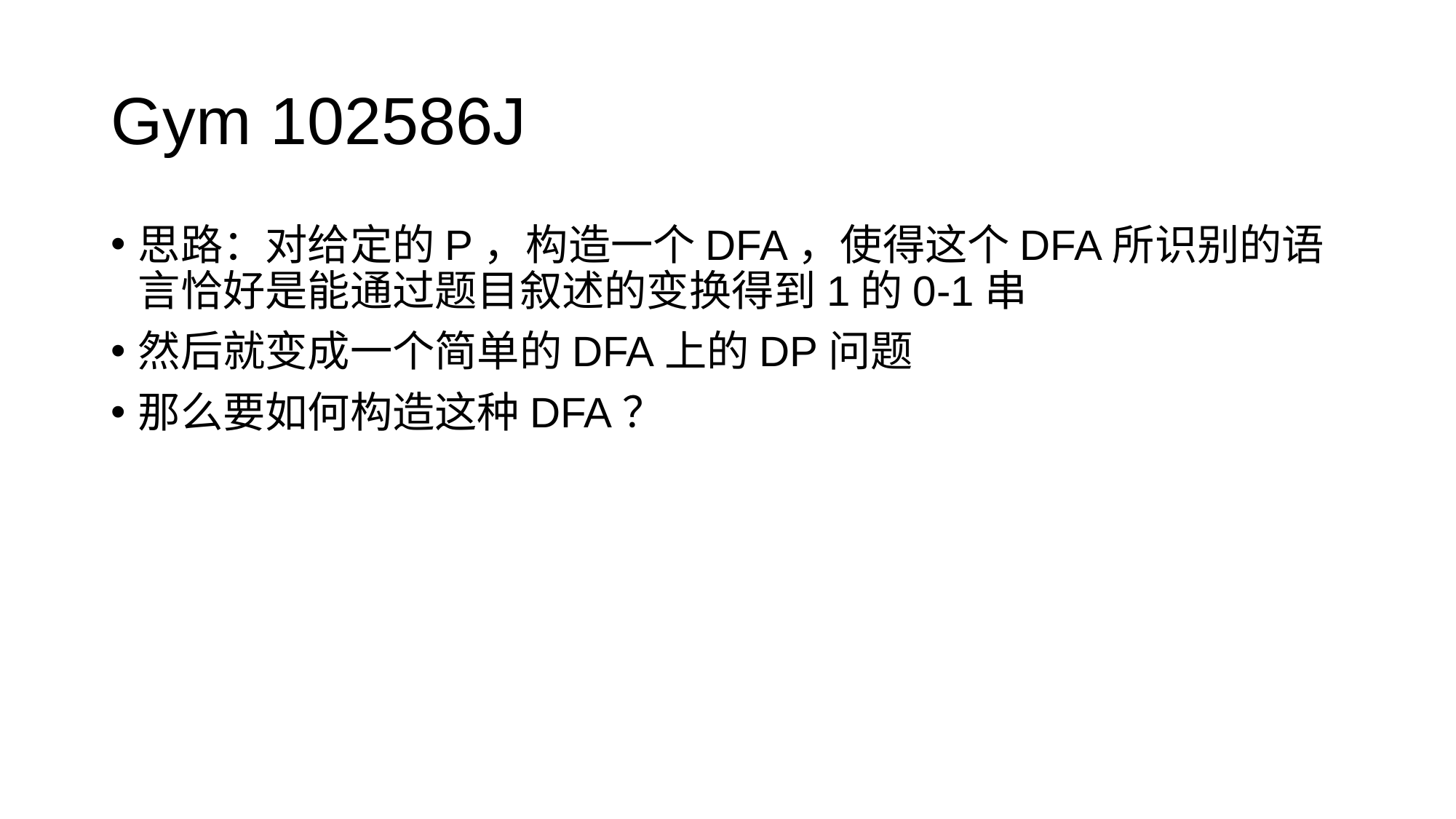

# Gym 102586J
思路：对给定的P，构造一个DFA，使得这个DFA所识别的语言恰好是能通过题目叙述的变换得到1的0-1串
然后就变成一个简单的DFA上的DP问题
那么要如何构造这种DFA？